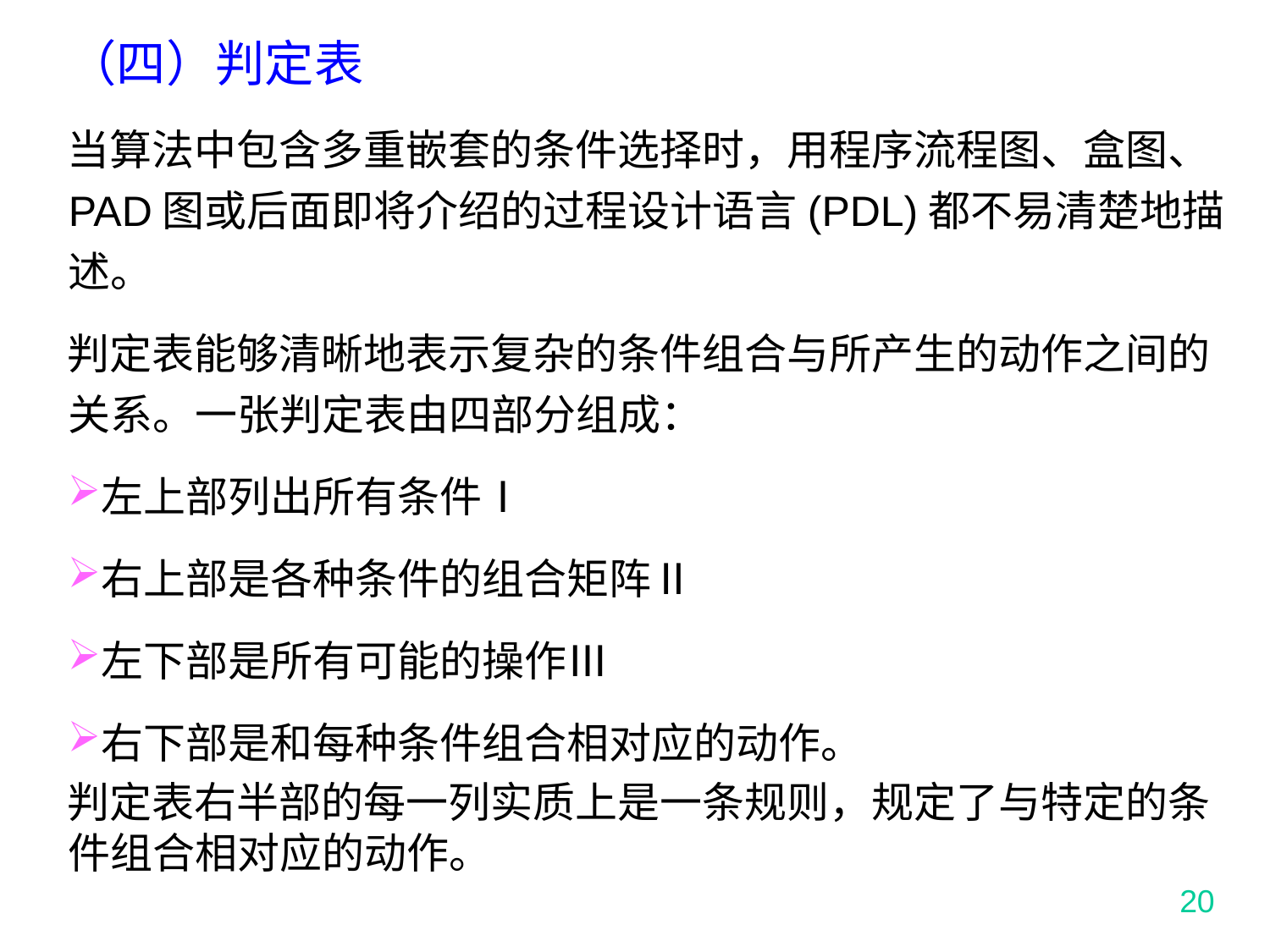

（四）判定表
当算法中包含多重嵌套的条件选择时，用程序流程图、盒图、PAD图或后面即将介绍的过程设计语言(PDL)都不易清楚地描述。
判定表能够清晰地表示复杂的条件组合与所产生的动作之间的关系。一张判定表由四部分组成：
左上部列出所有条件Ⅰ
右上部是各种条件的组合矩阵Ⅱ
左下部是所有可能的操作Ⅲ
右下部是和每种条件组合相对应的动作。
判定表右半部的每一列实质上是一条规则，规定了与特定的条件组合相对应的动作。
20